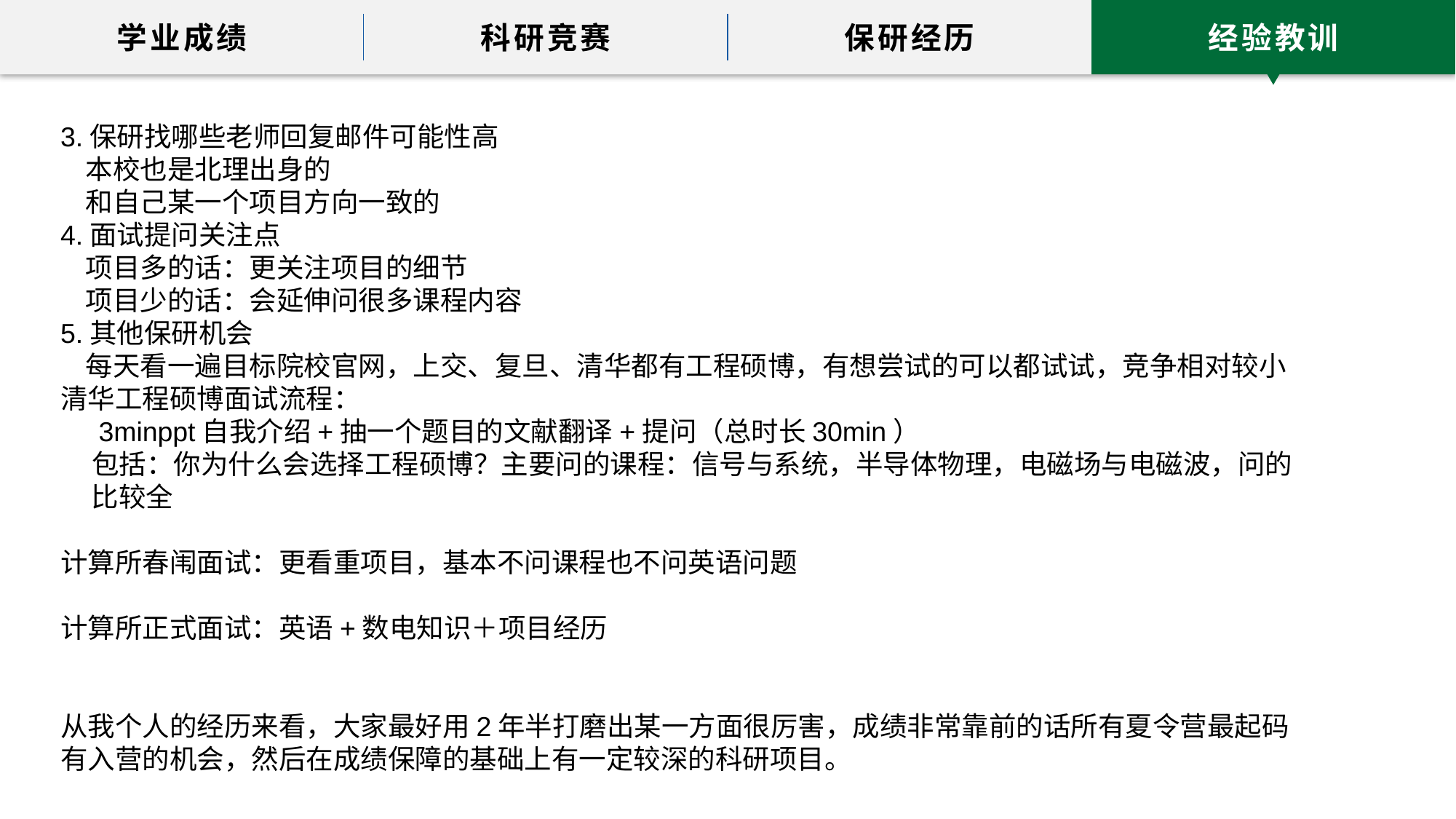

学业成绩
科研竞赛
保研经历
经验教训

3.保研找哪些老师回复邮件可能性高
   本校也是北理出身的
   和自己某一个项目方向一致的
4.面试提问关注点
   项目多的话：更关注项目的细节
   项目少的话：会延伸问很多课程内容
5.其他保研机会
   每天看一遍目标院校官网，上交、复旦、清华都有工程硕博，有想尝试的可以都试试，竞争相对较小
清华工程硕博面试流程：
     3minppt自我介绍+抽一个题目的文献翻译+提问（总时长30min）
    包括：你为什么会选择工程硕博？主要问的课程：信号与系统，半导体物理，电磁场与电磁波，问的       比较全

计算所春闱面试：更看重项目，基本不问课程也不问英语问题

计算所正式面试：英语+数电知识＋项目经历

从我个人的经历来看，大家最好用2年半打磨出某一方面很厉害，成绩非常靠前的话所有夏令营最起码有入营的机会，然后在成绩保障的基础上有一定较深的科研项目。